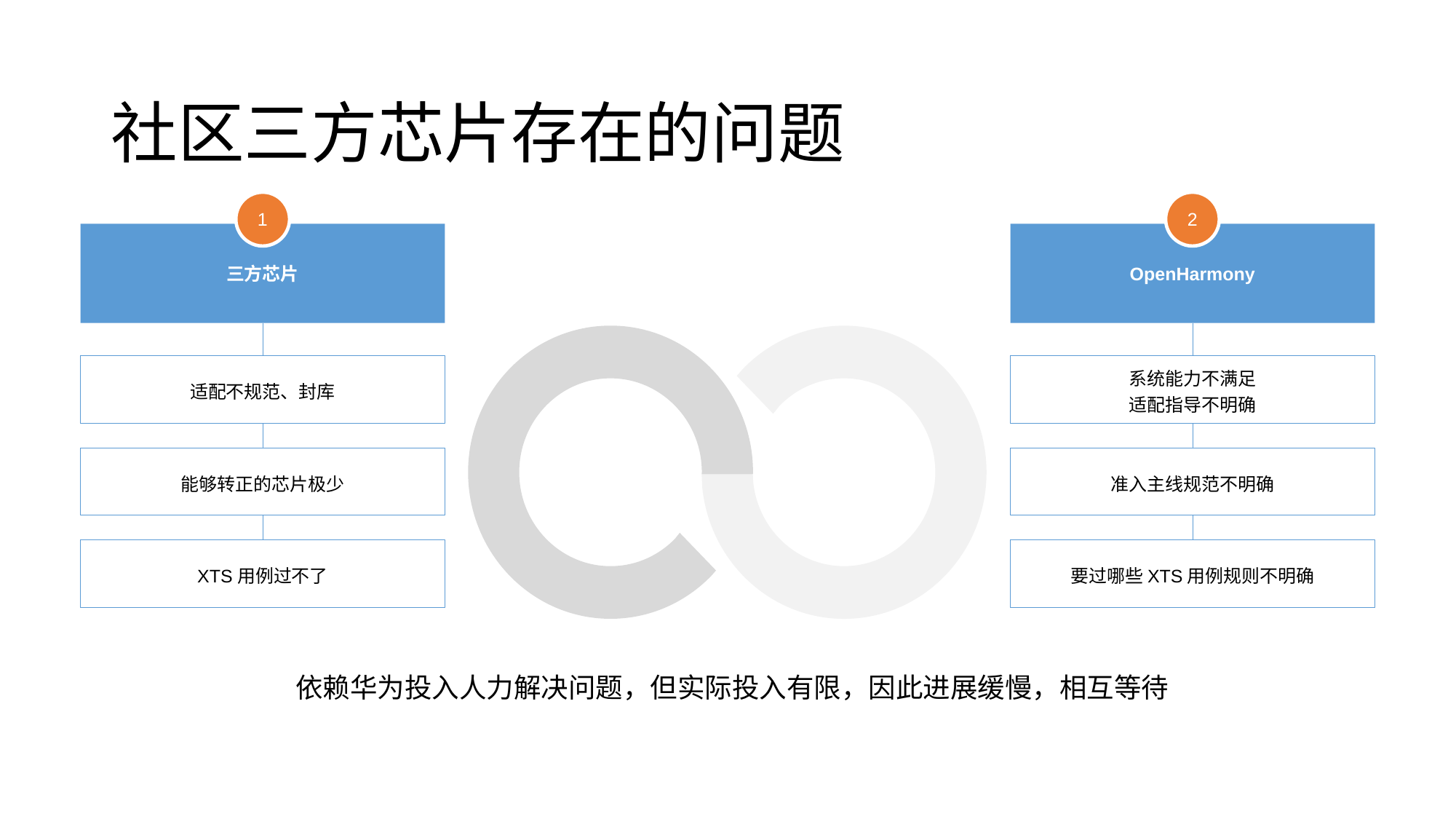

# 社区三方芯片存在的问题
1
三方芯片
适配不规范、封库
能够转正的芯片极少
XTS用例过不了
2
OpenHarmony
系统能力不满足
适配指导不明确
准入主线规范不明确
要过哪些XTS用例规则不明确

依赖华为投入人力解决问题，但实际投入有限，因此进展缓慢，相互等待